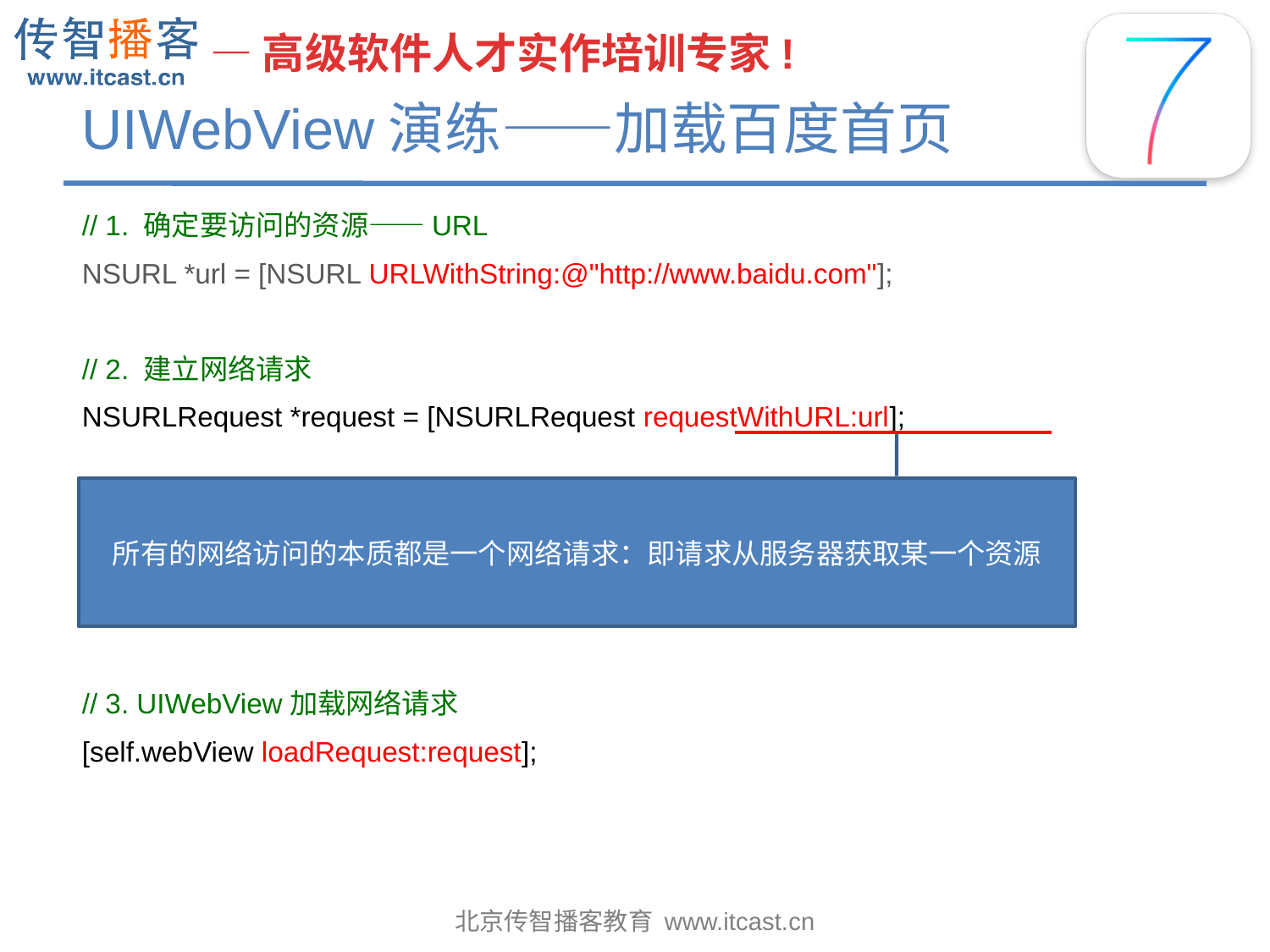

# UIWebView演练——加载百度首页
// 1. 确定要访问的资源——URL
NSURL *url = [NSURL URLWithString:@"http://www.baidu.com"];

// 2. 建立网络请求
NSURLRequest *request = [NSURLRequest requestWithURL:url];

// 3. UIWebView加载网络请求
[self.webView loadRequest:request];

所有的网络访问的本质都是一个网络请求：即请求从服务器获取某一个资源